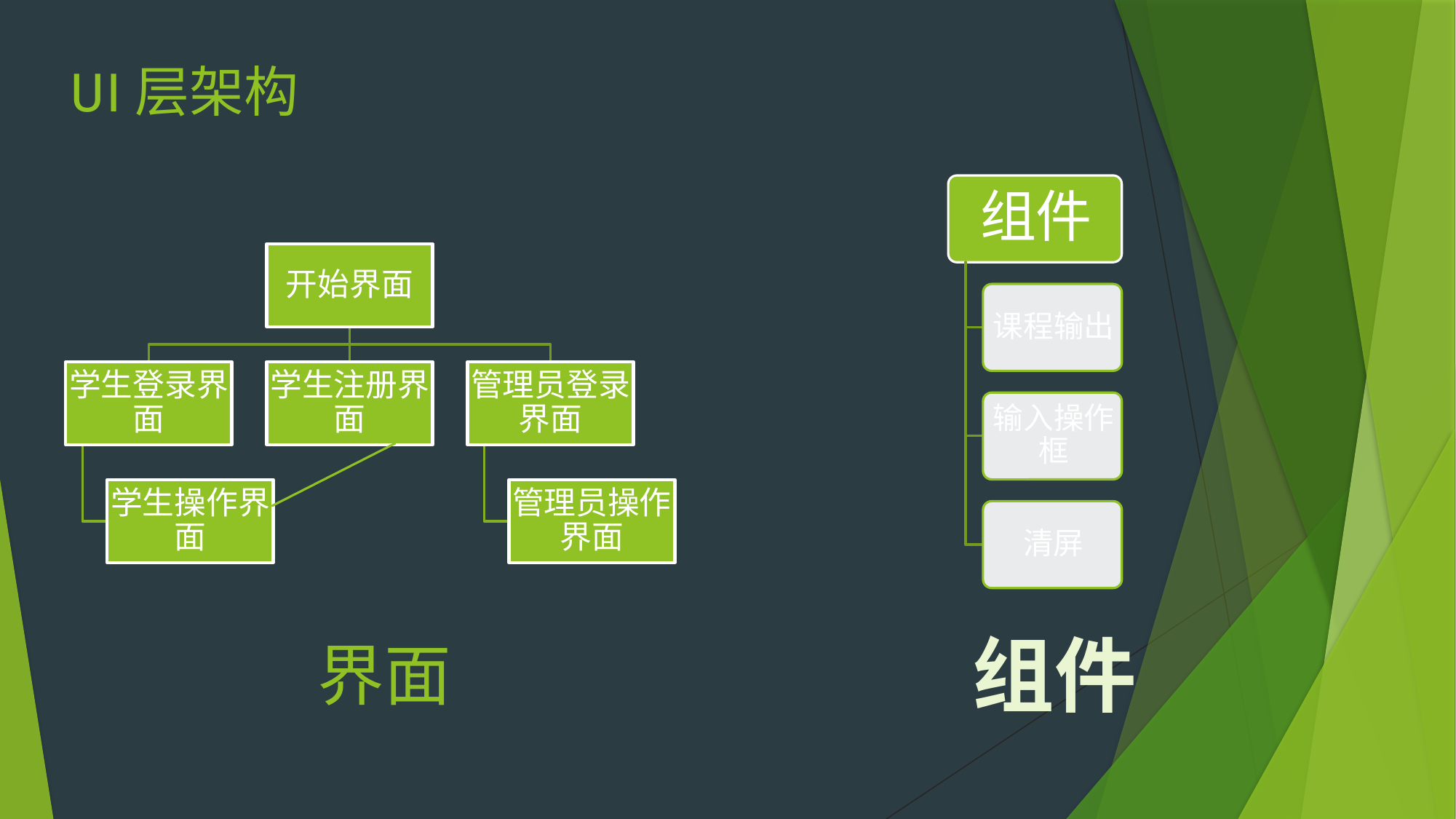

# UI层架构
开始界面
学生登录界面
学生操作界面
学生注册界面
管理员登录界面
管理员操作界面
组件
课程输出
输入操作框
清屏
组件
界面